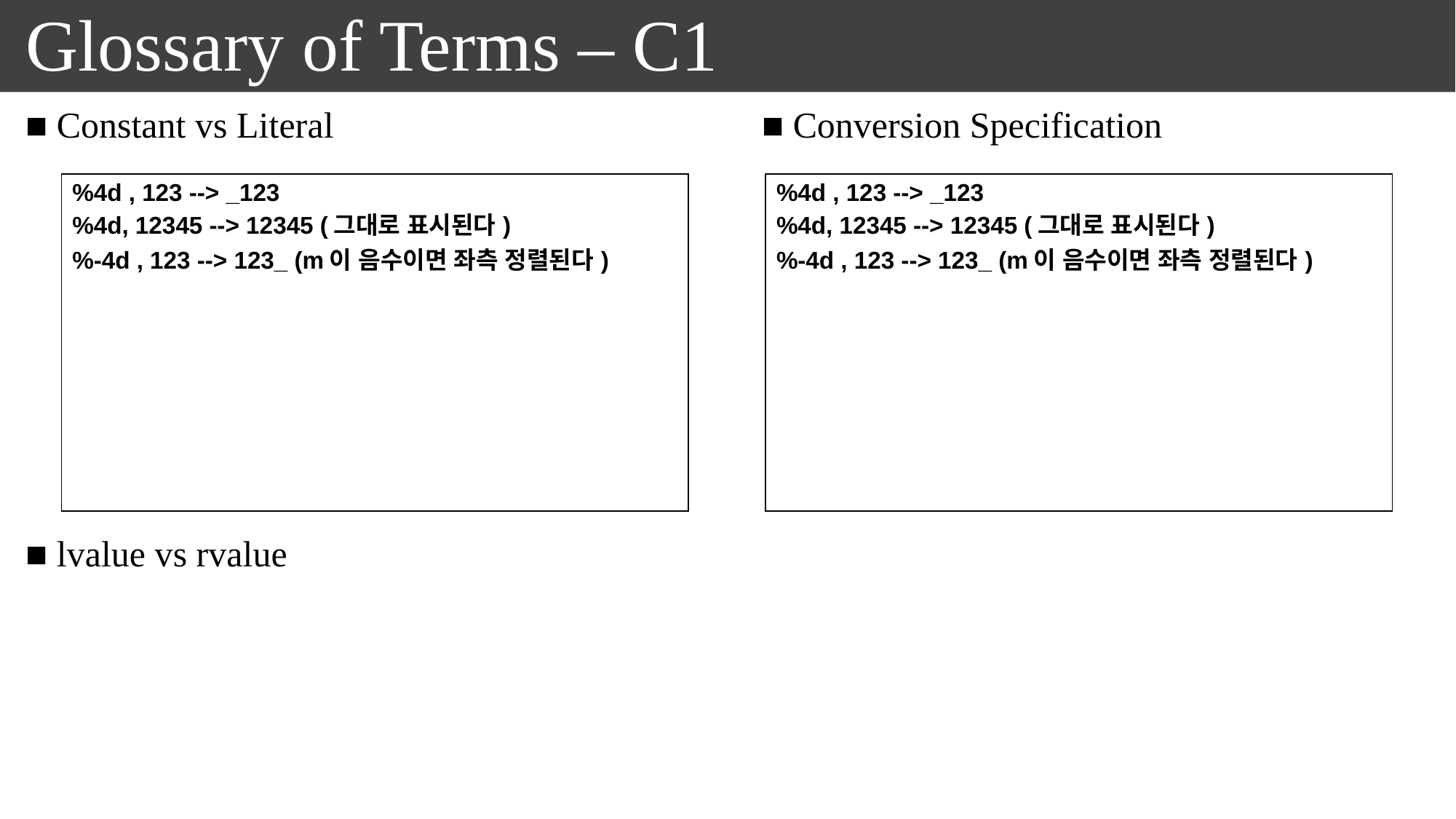

Glossary of Terms – C1
■ Constant vs Literal
■ Conversion Specification
| %4d , 123 --> \_123 %4d, 12345 --> 12345 (그대로 표시된다) %-4d , 123 --> 123\_ (m이 음수이면 좌측 정렬된다) |
| --- |
| %4d , 123 --> \_123 %4d, 12345 --> 12345 (그대로 표시된다) %-4d , 123 --> 123\_ (m이 음수이면 좌측 정렬된다) |
| --- |
■ lvalue vs rvalue